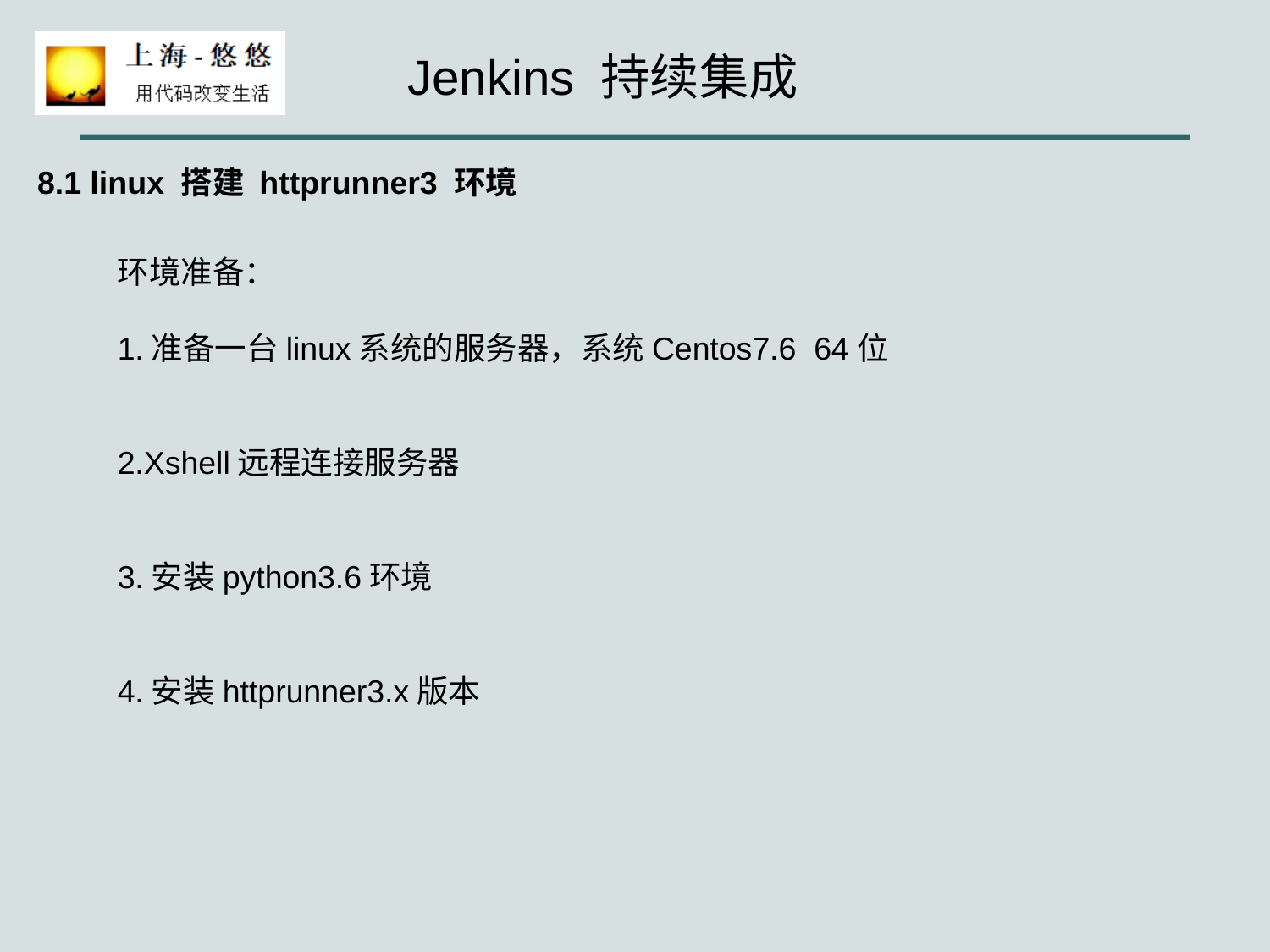

8.1 linux 搭建 httprunner3 环境
环境准备：

1.准备一台linux系统的服务器，系统Centos7.6  64位

2.Xshell远程连接服务器

3.安装python3.6环境

4.安装httprunner3.x版本